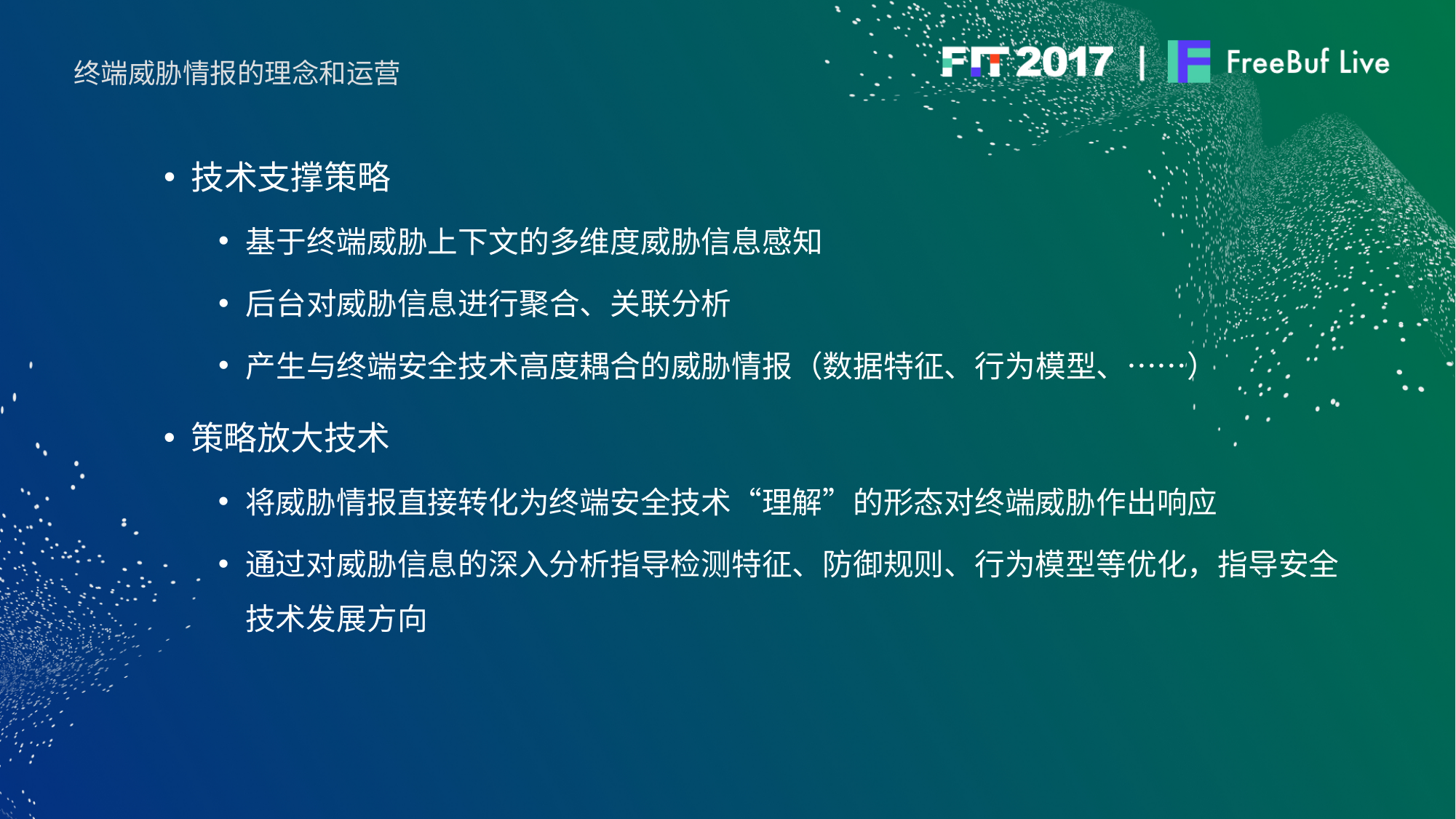

终端威胁情报的理念和运营
技术支撑策略
基于终端威胁上下文的多维度威胁信息感知
后台对威胁信息进行聚合、关联分析
产生与终端安全技术高度耦合的威胁情报（数据特征、行为模型、……）
策略放大技术
将威胁情报直接转化为终端安全技术“理解”的形态对终端威胁作出响应
通过对威胁信息的深入分析指导检测特征、防御规则、行为模型等优化，指导安全技术发展方向